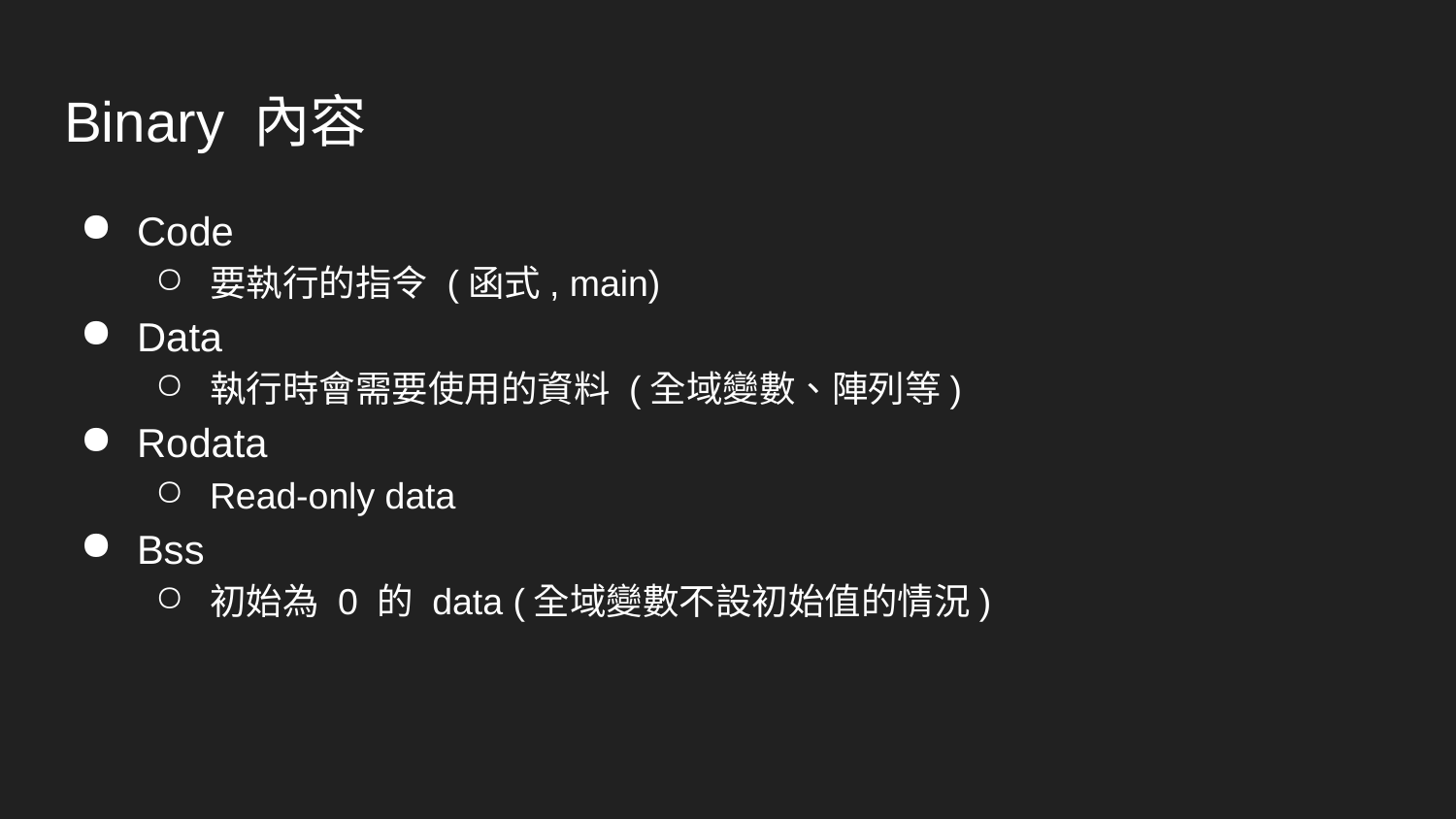

# Binary 內容
Code
要執行的指令 (函式, main)
Data
執行時會需要使用的資料 (全域變數、陣列等)
Rodata
Read-only data
Bss
初始為 0 的 data (全域變數不設初始值的情況)